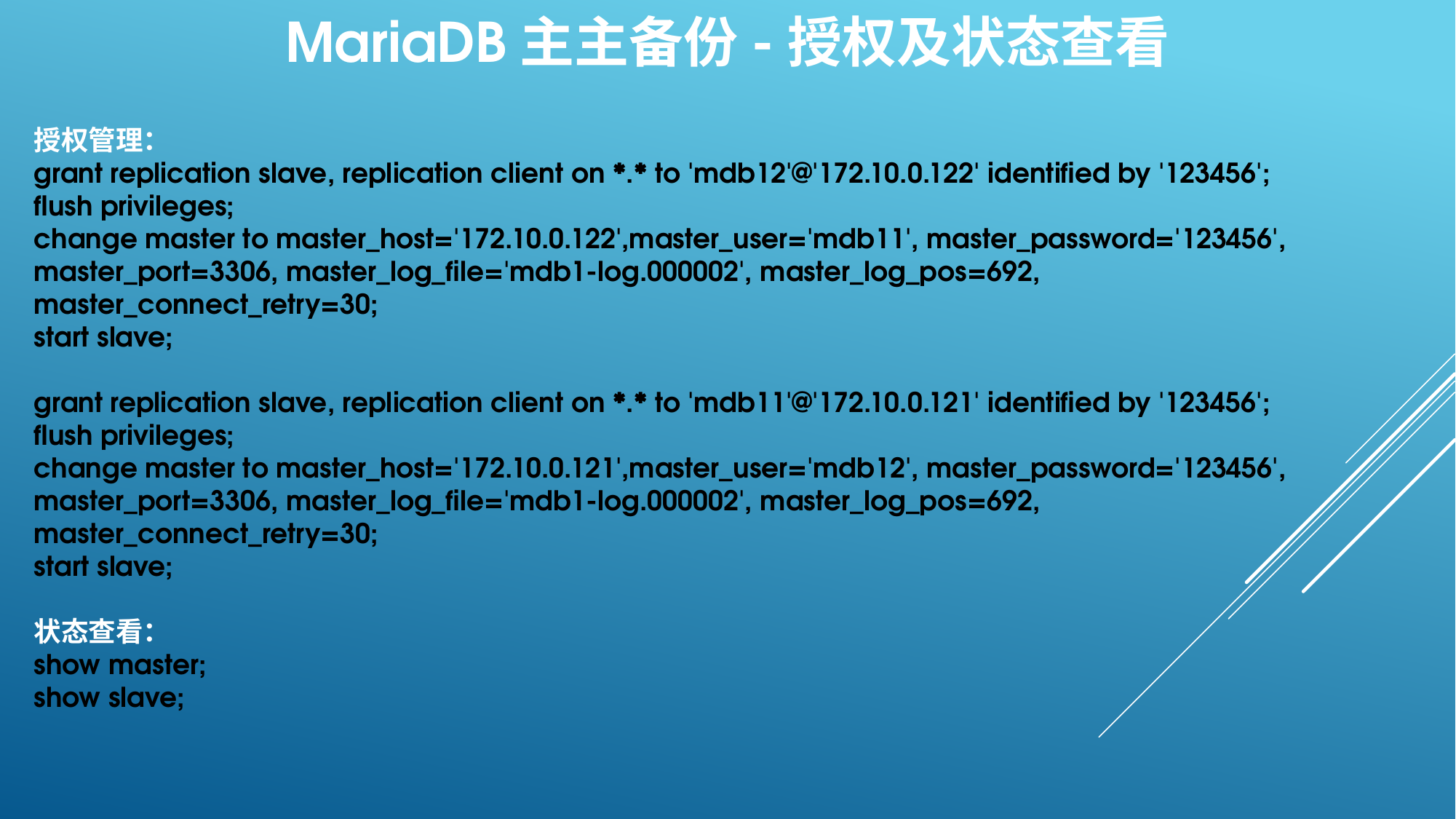

MariaDB主主备份-授权及状态查看
授权管理：
grant replication slave, replication client on *.* to 'mdb12'@'172.10.0.122' identified by '123456';
flush privileges;
change master to master_host='172.10.0.122',master_user='mdb11', master_password='123456', master_port=3306, master_log_file='mdb1-log.000002', master_log_pos=692, master_connect_retry=30;
start slave;

grant replication slave, replication client on *.* to 'mdb11'@'172.10.0.121' identified by '123456';
flush privileges;
change master to master_host='172.10.0.121',master_user='mdb12', master_password='123456', master_port=3306, master_log_file='mdb1-log.000002', master_log_pos=692, master_connect_retry=30;
start slave;

状态查看：
show master;
show slave;